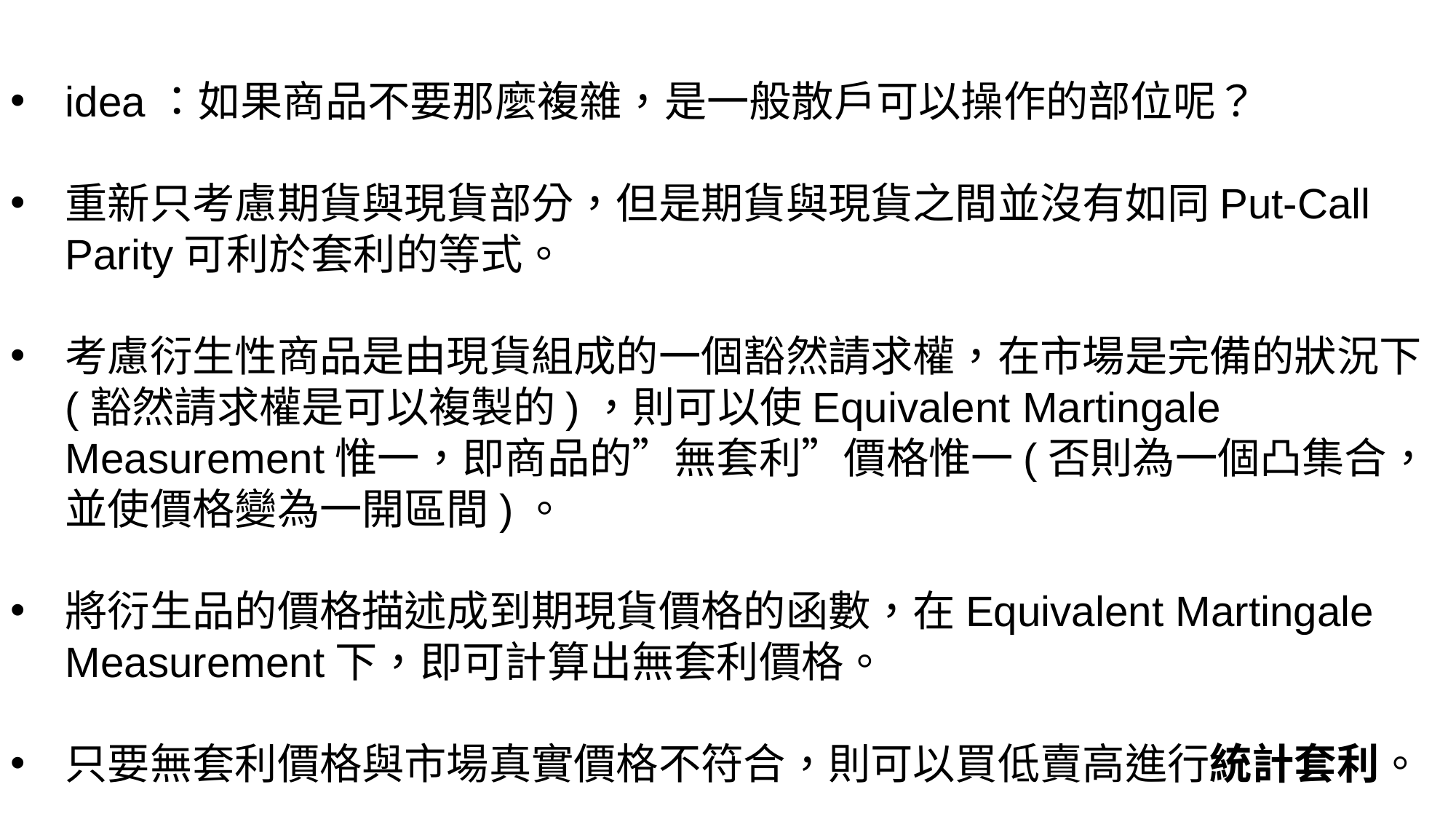

idea：如果商品不要那麼複雜，是一般散戶可以操作的部位呢？

重新只考慮期貨與現貨部分，但是期貨與現貨之間並沒有如同Put-Call Parity可利於套利的等式。

考慮衍生性商品是由現貨組成的一個豁然請求權，在市場是完備的狀況下(豁然請求權是可以複製的)，則可以使Equivalent Martingale Measurement惟一，即商品的”無套利”價格惟一(否則為一個凸集合，並使價格變為一開區間)。

將衍生品的價格描述成到期現貨價格的函數，在Equivalent Martingale Measurement下，即可計算出無套利價格。

只要無套利價格與市場真實價格不符合，則可以買低賣高進行統計套利。